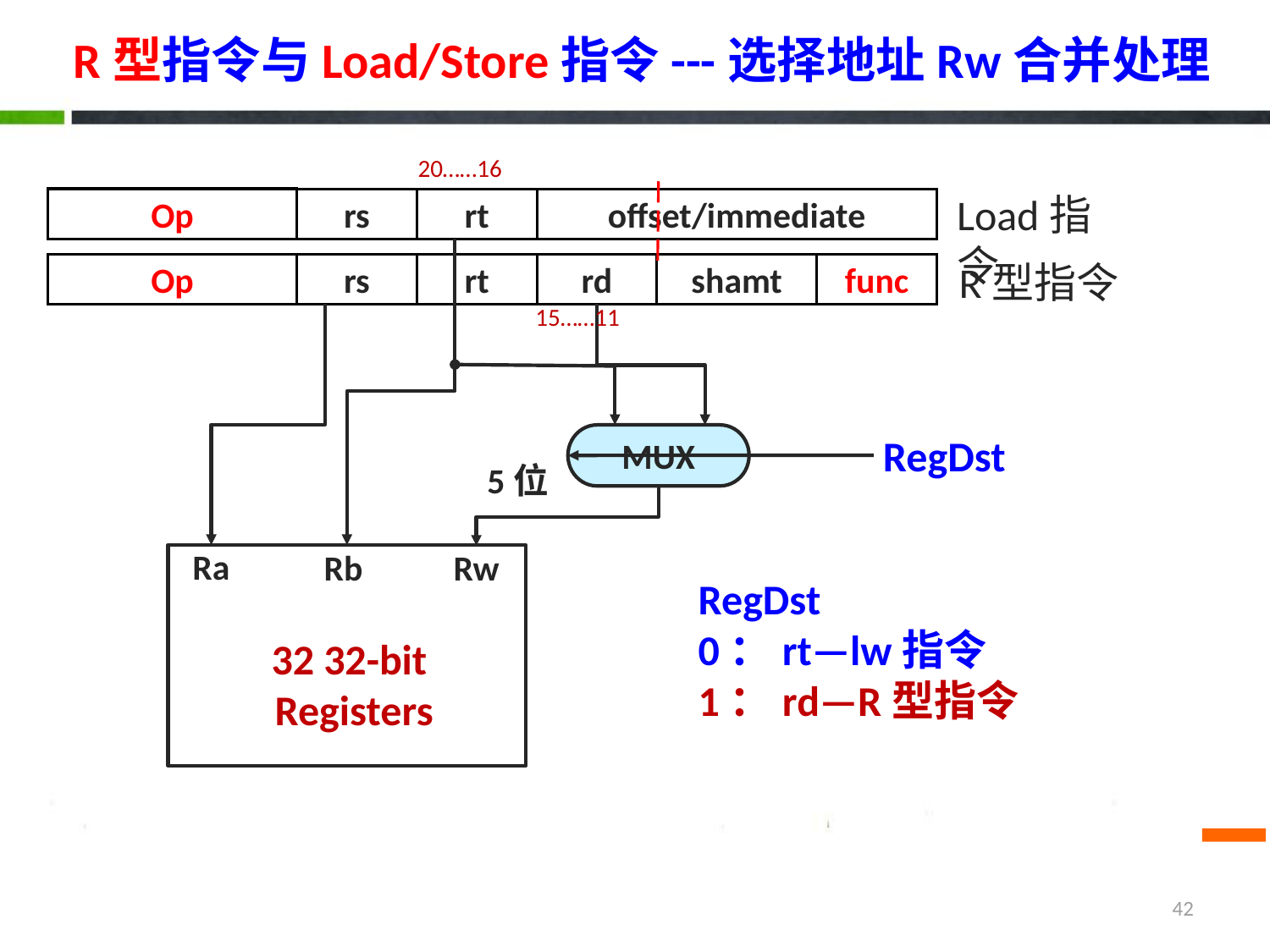

# R型指令与Load/Store指令---选择地址Rw合并处理
20……16
Load指令

Op
rs
rt
offset/immediate
R型指令
Op
rs
rt
rd
shamt
func
15……11
MUX
RegDst
5位

Ra
Rb
Rw
RegDst
0：rt—lw指令
1：rd—R型指令
32 32-bit
Registers
42